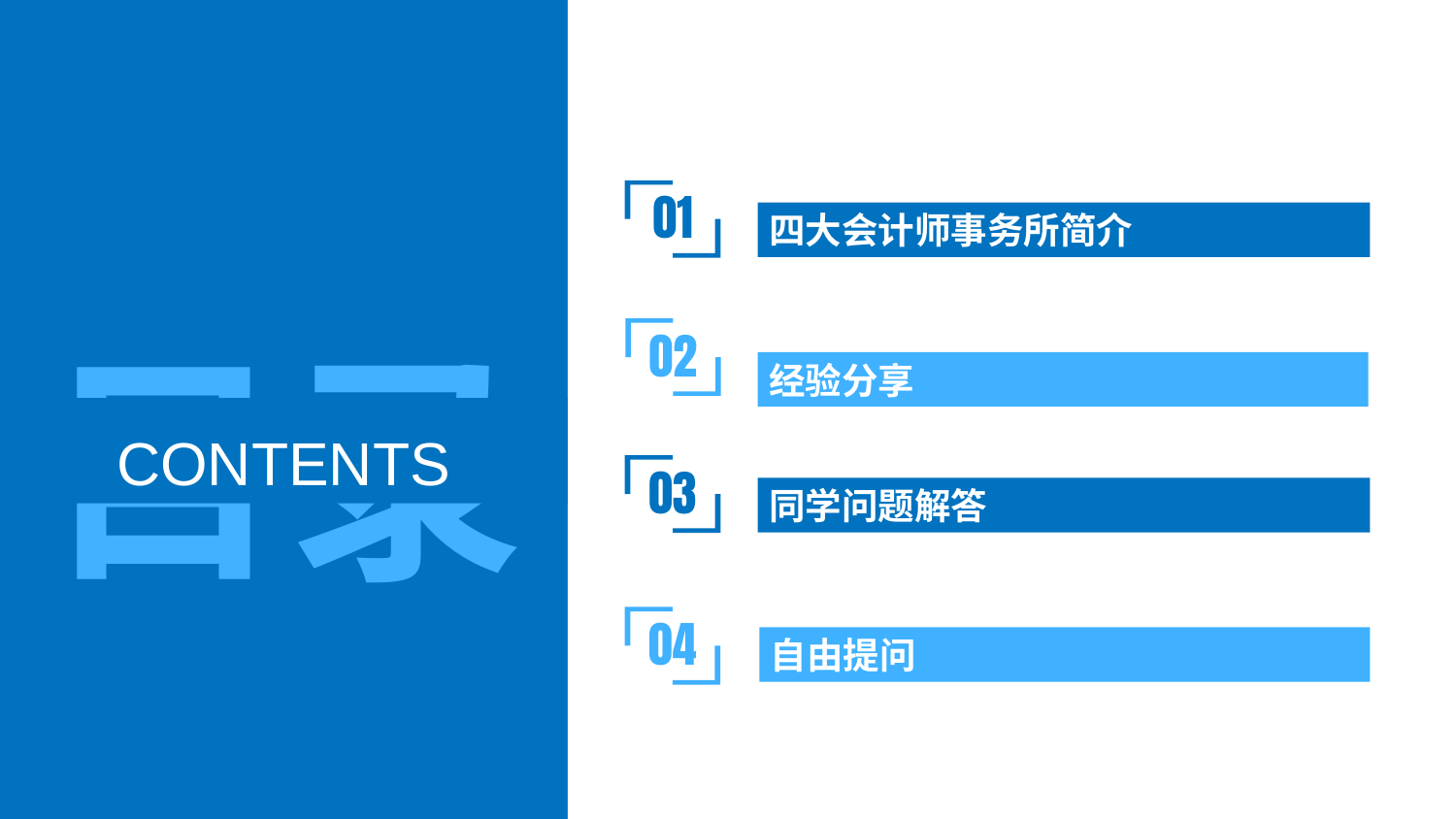

01
四大会计师事务所简介
目录
02
经验分享
CONTENTS
03
同学问题解答
04
自由提问